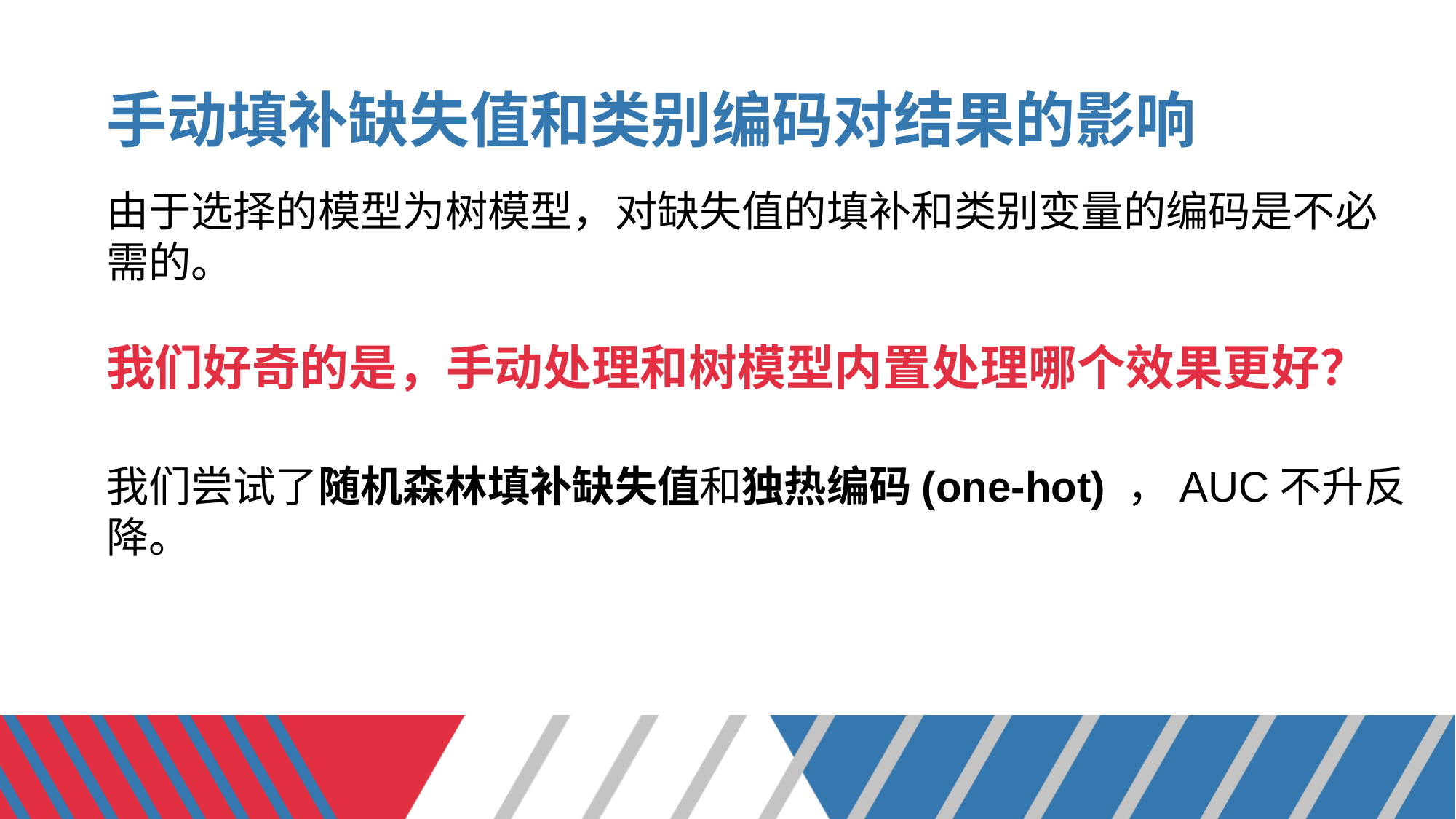

# 手动填补缺失值和类别编码对结果的影响
由于选择的模型为树模型，对缺失值的填补和类别变量的编码是不必需的。

我们好奇的是，手动处理和树模型内置处理哪个效果更好？

我们尝试了随机森林填补缺失值和独热编码(one-hot) ，AUC不升反降。